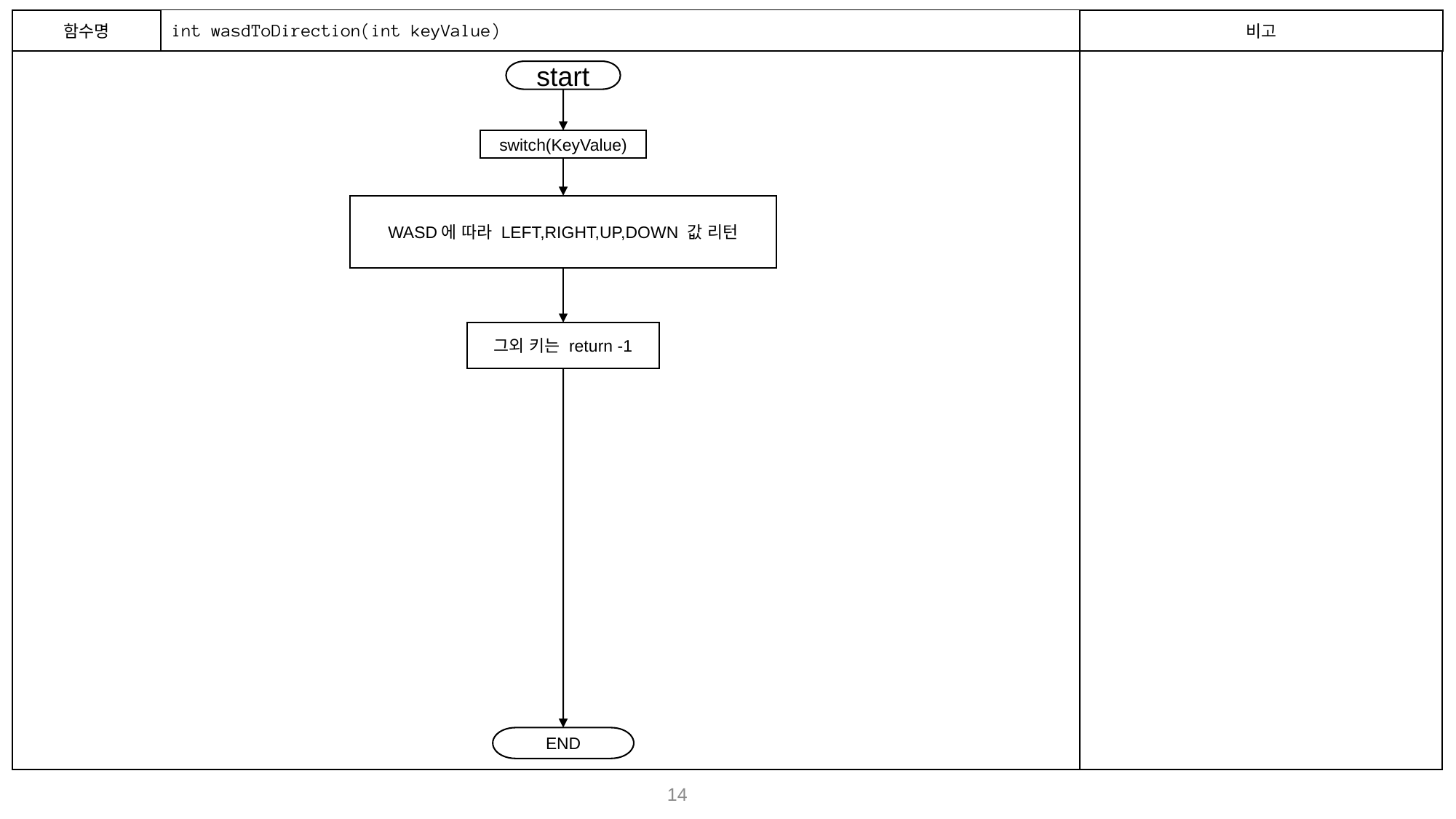

함수명
# int wasdToDirection(int keyValue)
비고

start
switch(KeyValue)
WASD에 따라 LEFT,RIGHT,UP,DOWN 값 리턴
그외 키는 return -1
END
14